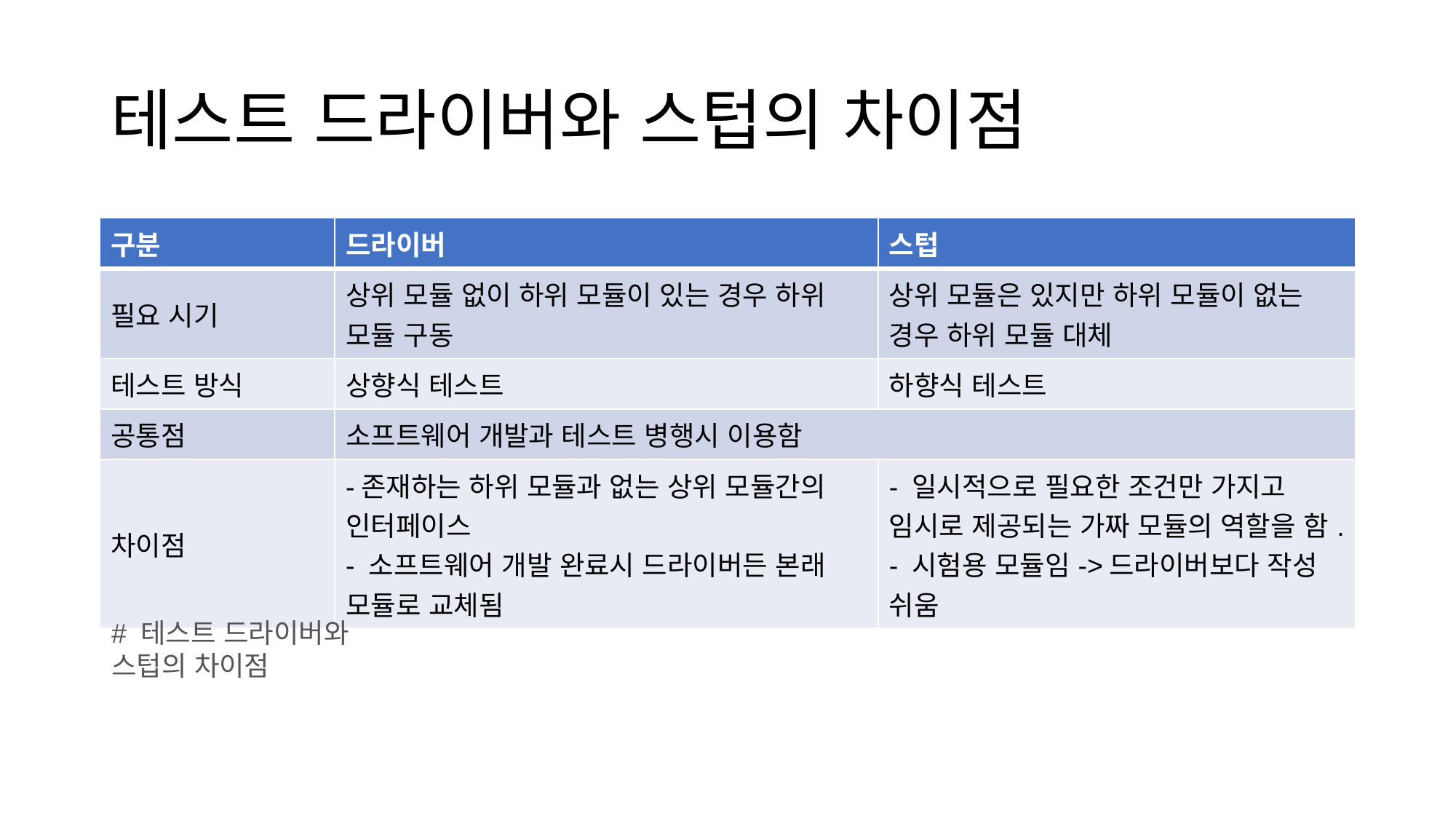

# 테스트 드라이버와 스텁의 차이점
| 구분 | 드라이버 | 스텁 |
| --- | --- | --- |
| 필요 시기 | 상위 모듈 없이 하위 모듈이 있는 경우 하위 모듈 구동 | 상위 모듈은 있지만 하위 모듈이 없는 경우 하위 모듈 대체 |
| 테스트 방식 | 상향식 테스트 | 하향식 테스트 |
| 공통점 | 소프트웨어 개발과 테스트 병행시 이용함 |  |
| 차이점 | -존재하는 하위 모듈과 없는 상위 모듈간의 인터페이스  - 소프트웨어 개발 완료시 드라이버든 본래 모듈로 교체됨 | - 일시적으로 필요한 조건만 가지고 임시로 제공되는 가짜 모듈의 역할을 함. - 시험용 모듈임->드라이버보다 작성 쉬움 |
# 테스트 드라이버와 스텁의 차이점